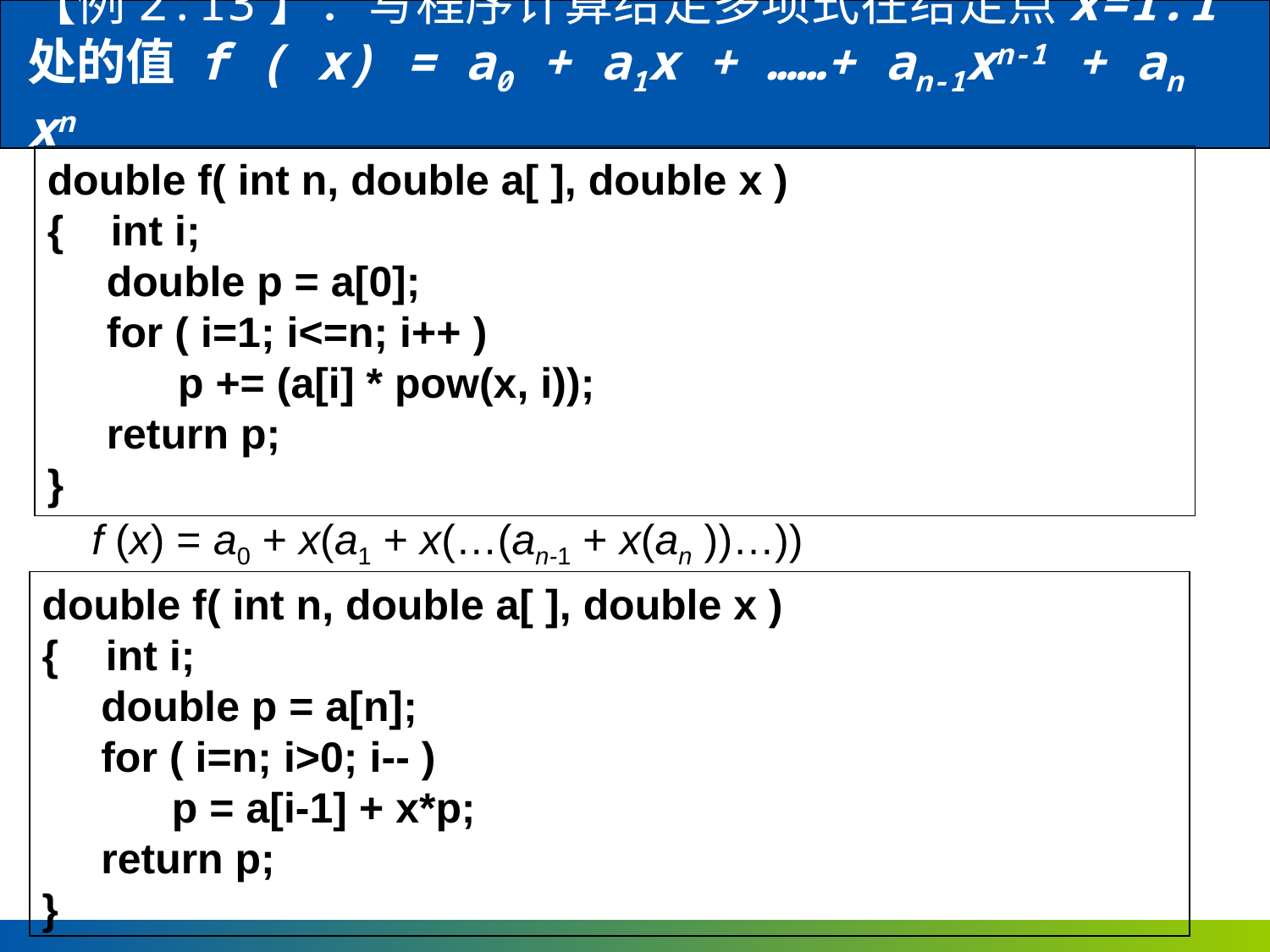

# 【例2.13】：写程序计算给定多项式在给定点x=1.1 处的值 f ( x) = a0 + a1x + ……+ an-1xn-1 + an xn
double f( int n, double a[ ], double x )
{    int i;
     double p = a[0];
     for ( i=1; i<=n; i++ )
           p += (a[i] * pow(x, i));
     return p;
}
f (x) = a0 + x(a1 + x(…(an-1 + x(an ))…))
double f( int n, double a[ ], double x )
{    int i;
     double p = a[n];
     for ( i=n; i>0; i-- )
           p = a[i-1] + x*p;
     return p;
}